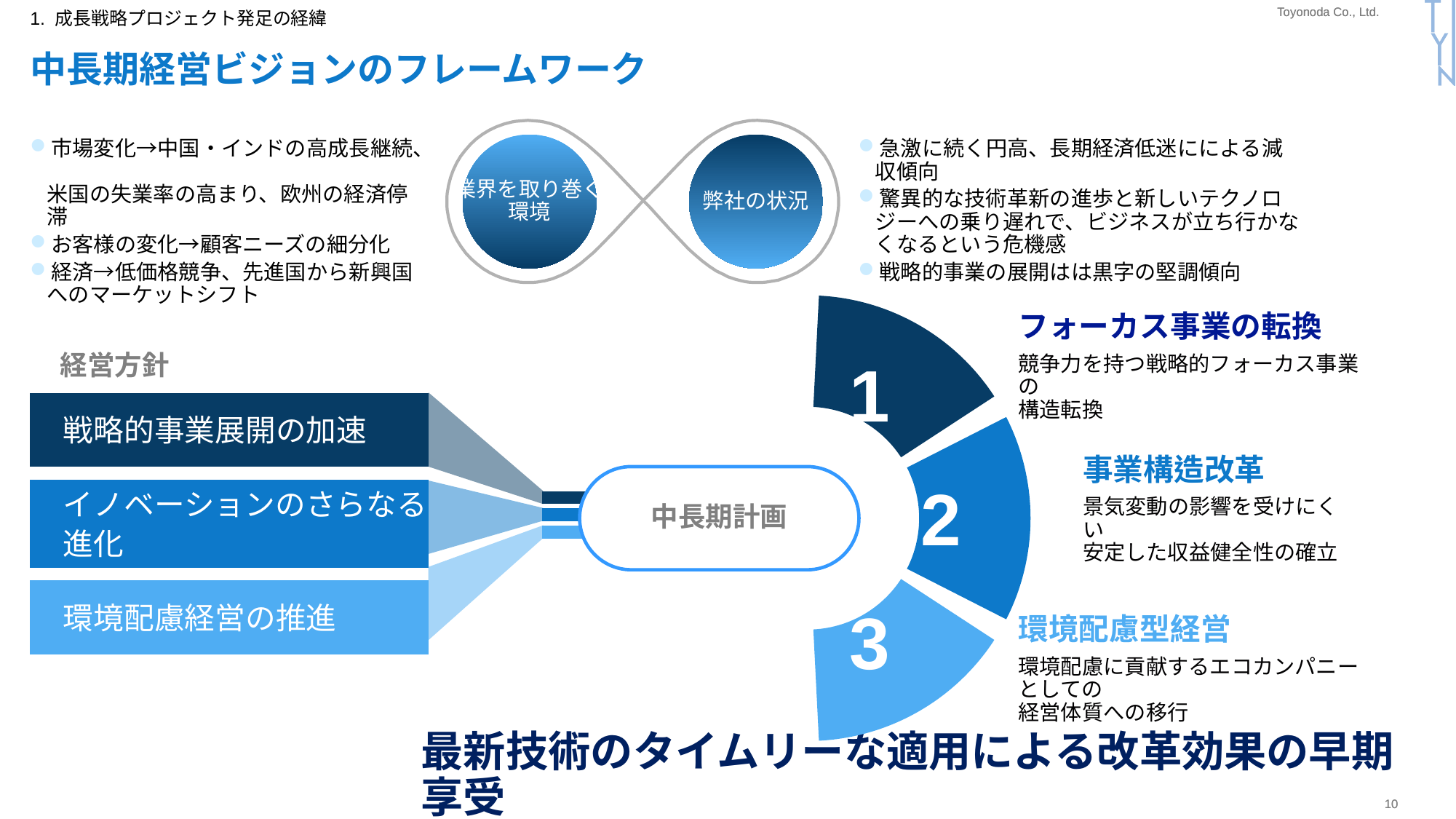

P332
P351
P366
1. 成長戦略プロジェクト発足の経緯
# 中長期経営ビジョンのフレームワーク

業界を取り巻く
環境
弊社の状況
市場変化→中国・インドの高成長継続、
米国の失業率の高まり、欧州の経済停滞
お客様の変化→顧客ニーズの細分化
経済→低価格競争、先進国から新興国へのマーケットシフト
急激に続く円高、長期経済低迷にによる減収傾向
驚異的な技術革新の進歩と新しいテクノロジーへの乗り遅れで、ビジネスが立ち行かなくなるという危機感
戦略的事業の展開はは黒字の堅調傾向

### Chart

| Category | 売上高 |
|---|---|
| 第 1 四半期 | 0.8 |
| 第 2 四半期 | 15.0 |
| 第 3 四半期 | 1.7 |
| 第 4 四半期 | 15.0 |
フォーカス事業の転換
競争力を持つ戦略的フォーカス事業の
構造転換
| 経営方針 |  |
| --- | --- |
|  | 戦略的事業展開の加速 |
|  |  |
|  | イノベーションのさらなる進化 |
|  |  |
|  | 環境配慮経営の推進 |
1

事業構造改革
景気変動の影響を受けにくい
安定した収益健全性の確立
中長期計画
2

|  |
| --- |
|  |
|  |
|  |
|  |

3
環境配慮型経営
環境配慮に貢献するエコカンパニーとしての
経営体質への移行
最新技術のタイムリーな適用による改革効果の早期享受